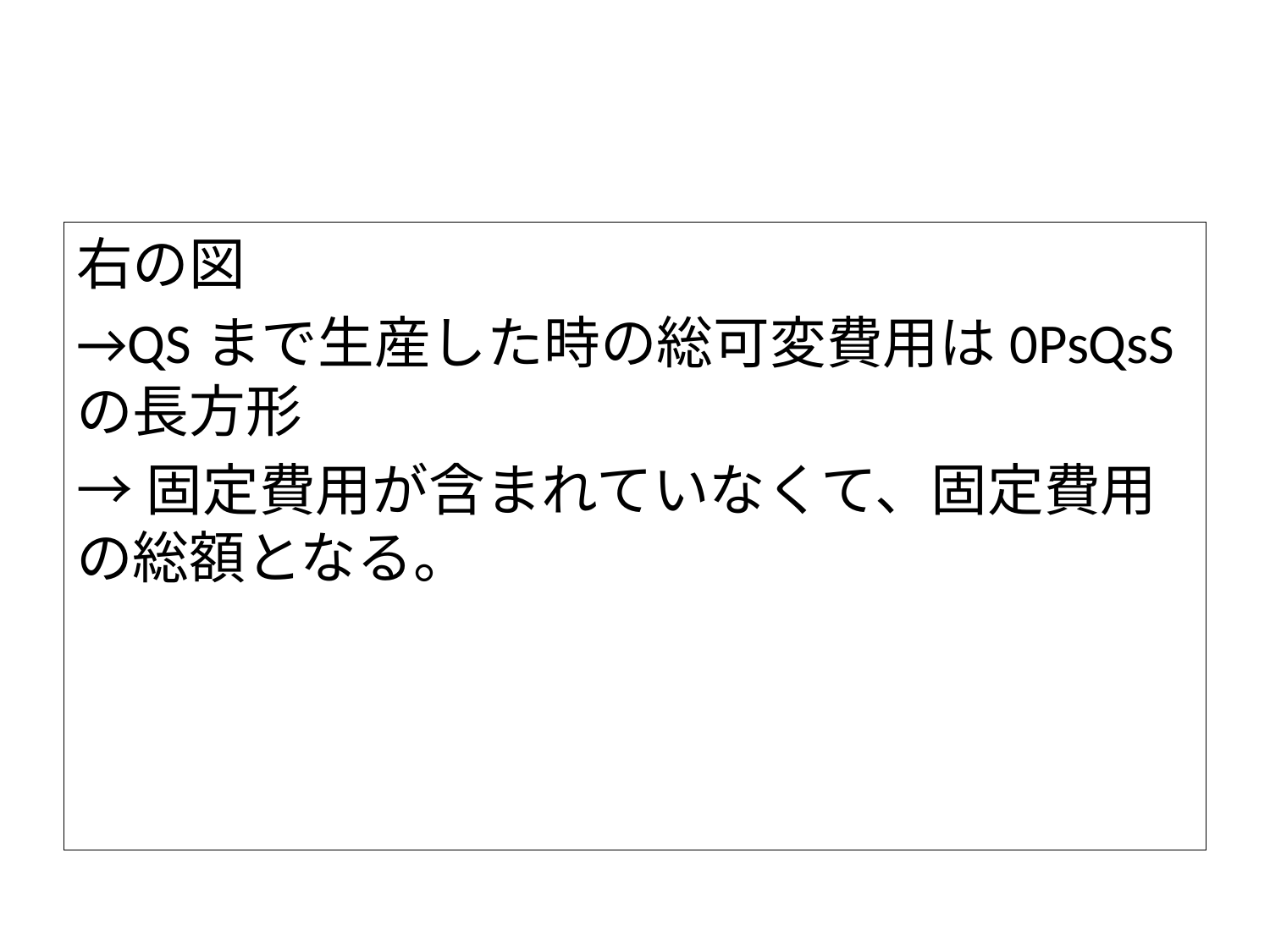

#
右の図
→QSまで生産した時の総可変費用は0PsQsSの長方形
→固定費用が含まれていなくて、固定費用の総額となる。